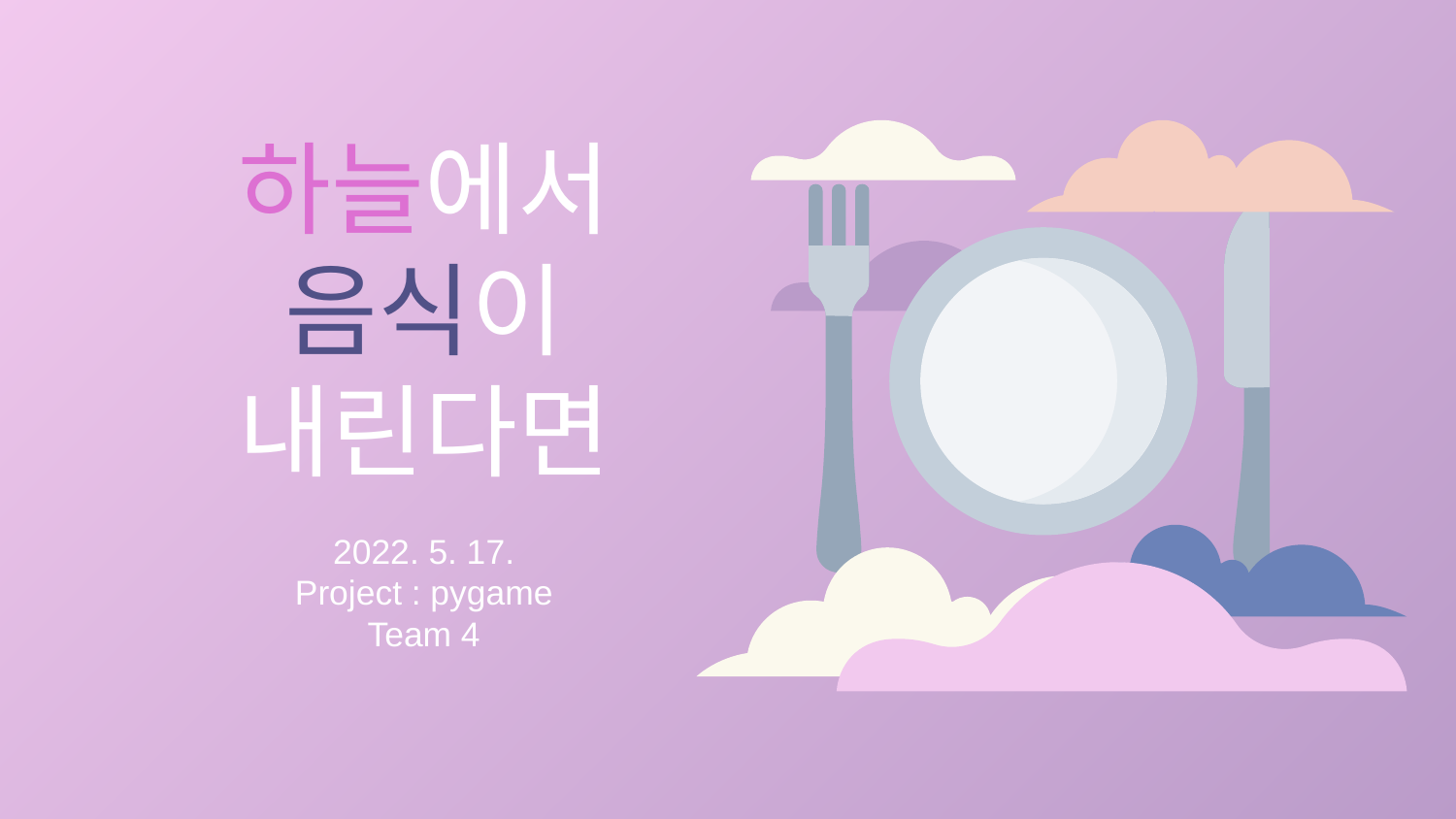

# 하늘에서 음식이 내린다면

2022. 5. 17.
Project : pygame
Team 4